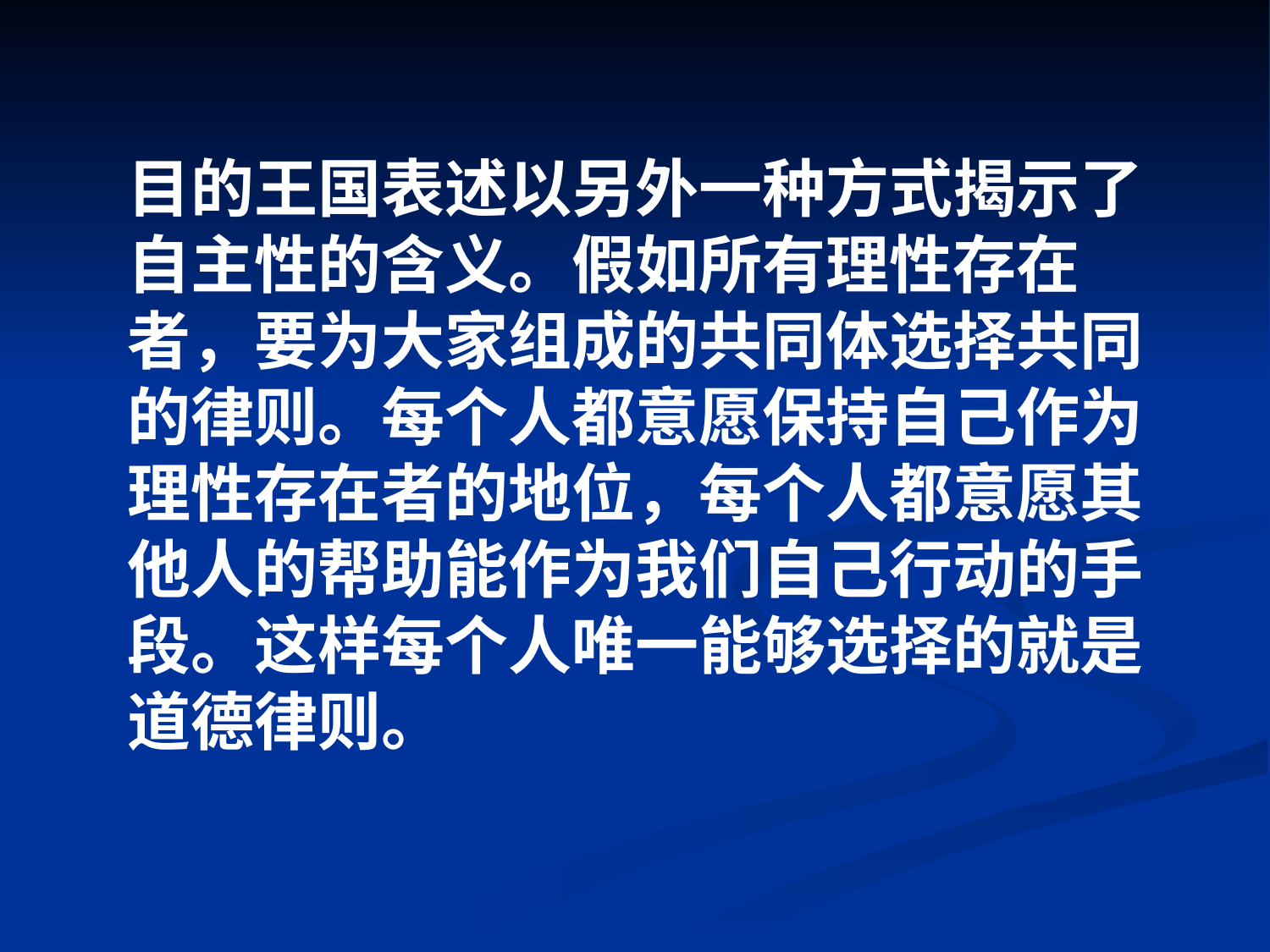

目的王国表述以另外一种方式揭示了自主性的含义。假如所有理性存在者，要为大家组成的共同体选择共同的律则。每个人都意愿保持自己作为理性存在者的地位，每个人都意愿其他人的帮助能作为我们自己行动的手段。这样每个人唯一能够选择的就是道德律则。